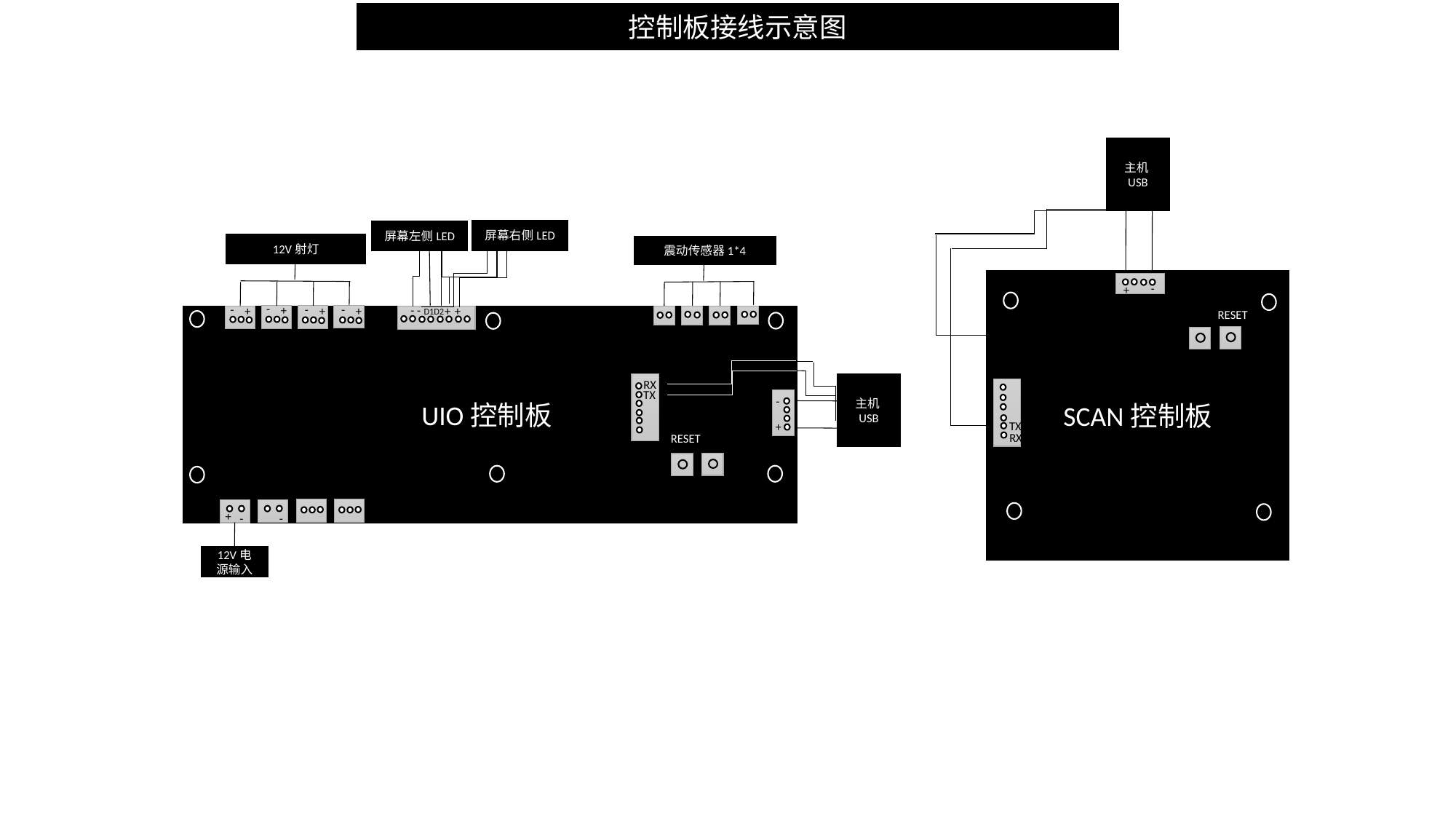

控制板接线示意图
主机USB
屏幕右侧LED
屏幕左侧LED
12V射灯
震动传感器1*4
SCAN控制板

-
+

-
-
-
-
-
-
+
+
+
+
+
+
D2
D1
RESET

UIO控制板

RX

主机USB

TX

-

TX
+

RX
RESET

+

-

-

12V电源输入